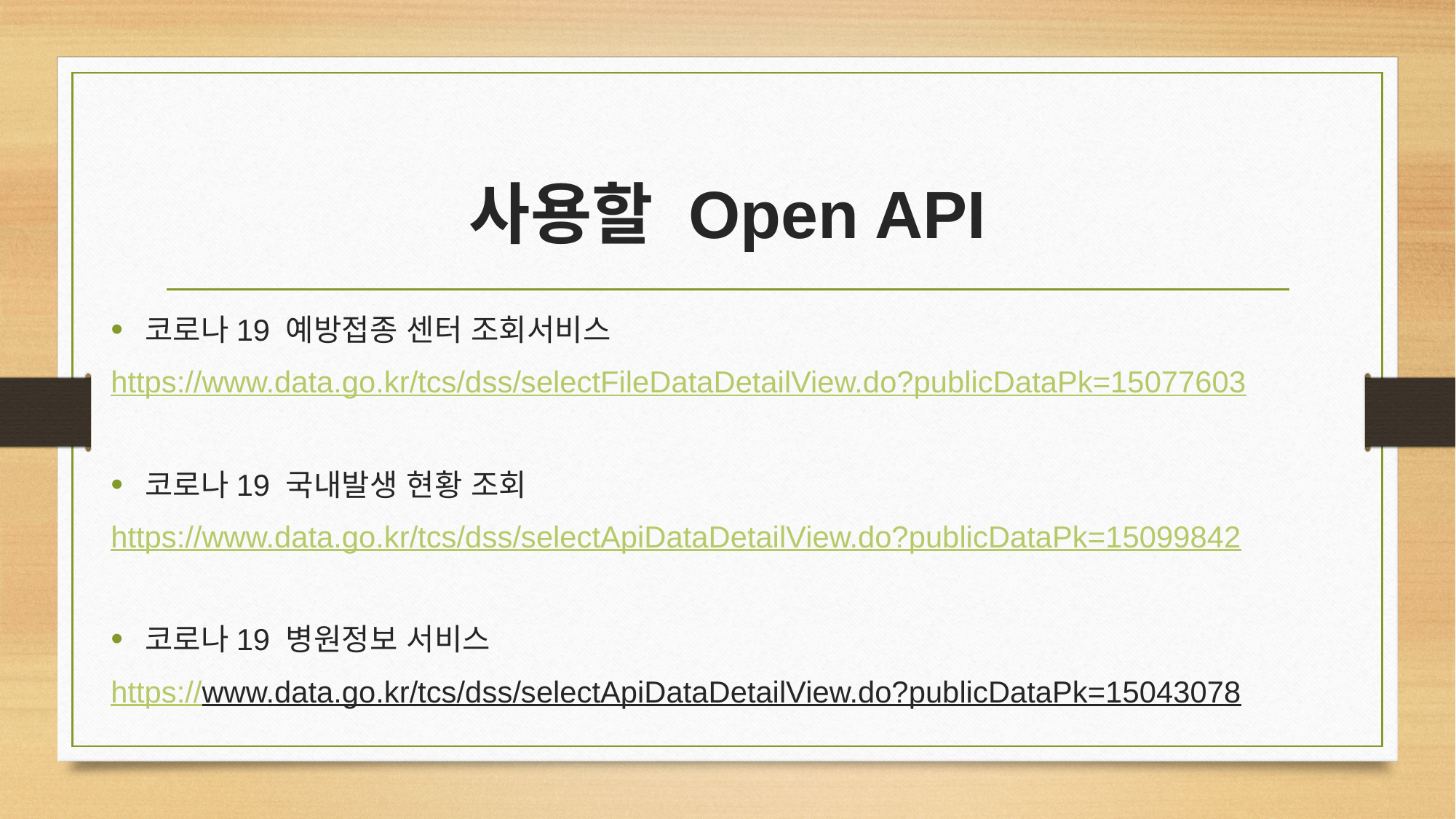

# 사용할 Open API
코로나19 예방접종 센터 조회서비스
https://www.data.go.kr/tcs/dss/selectFileDataDetailView.do?publicDataPk=15077603

코로나19 국내발생 현황 조회
https://www.data.go.kr/tcs/dss/selectApiDataDetailView.do?publicDataPk=15099842

코로나19 병원정보 서비스
https://www.data.go.kr/tcs/dss/selectApiDataDetailView.do?publicDataPk=15043078